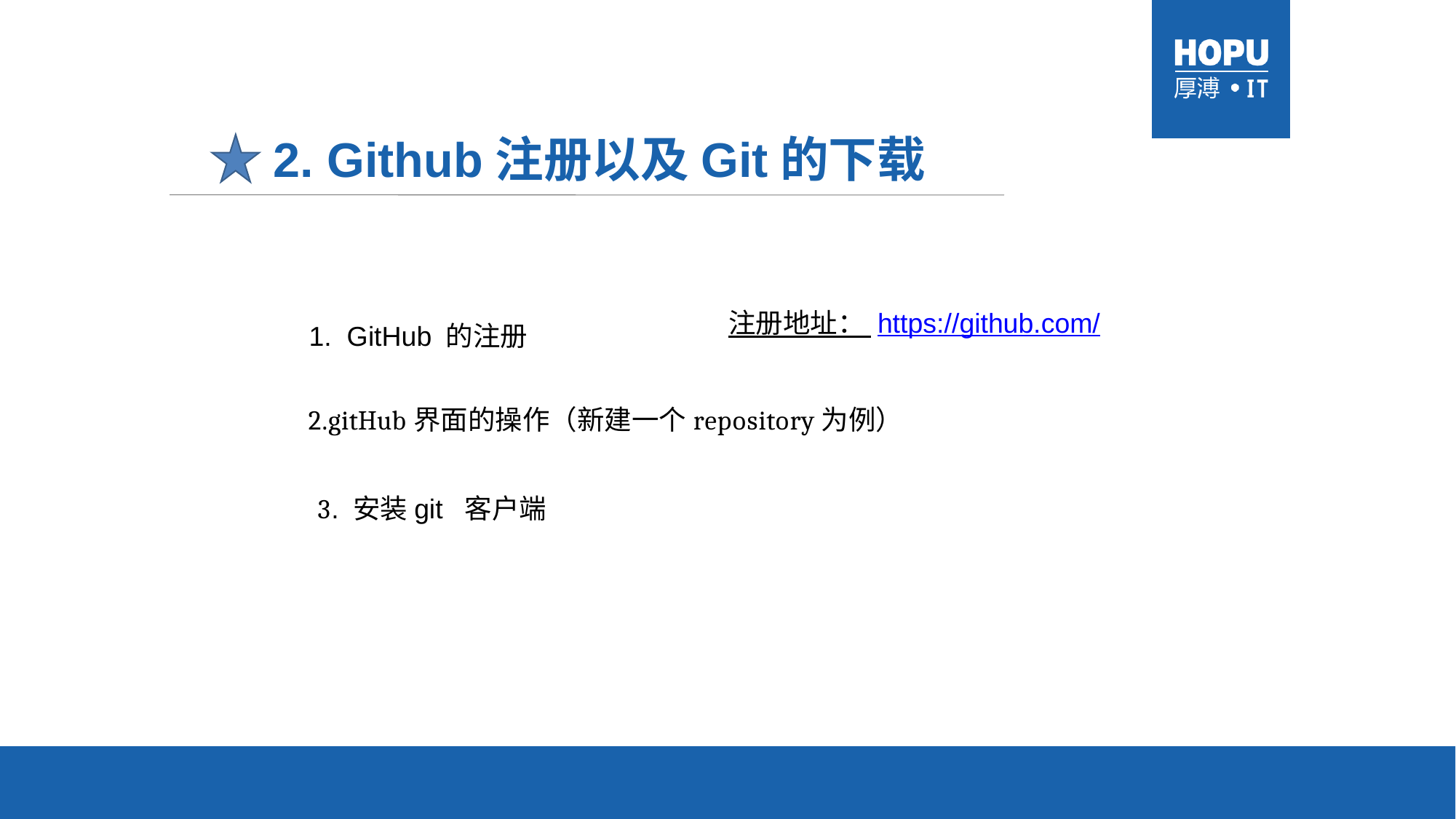

2. Github注册以及Git的下载

注册地址： https://github.com/
         1.  GitHub 的注册
             2.gitHub界面的操作（新建一个repository为例）
3. 安装git  客户端